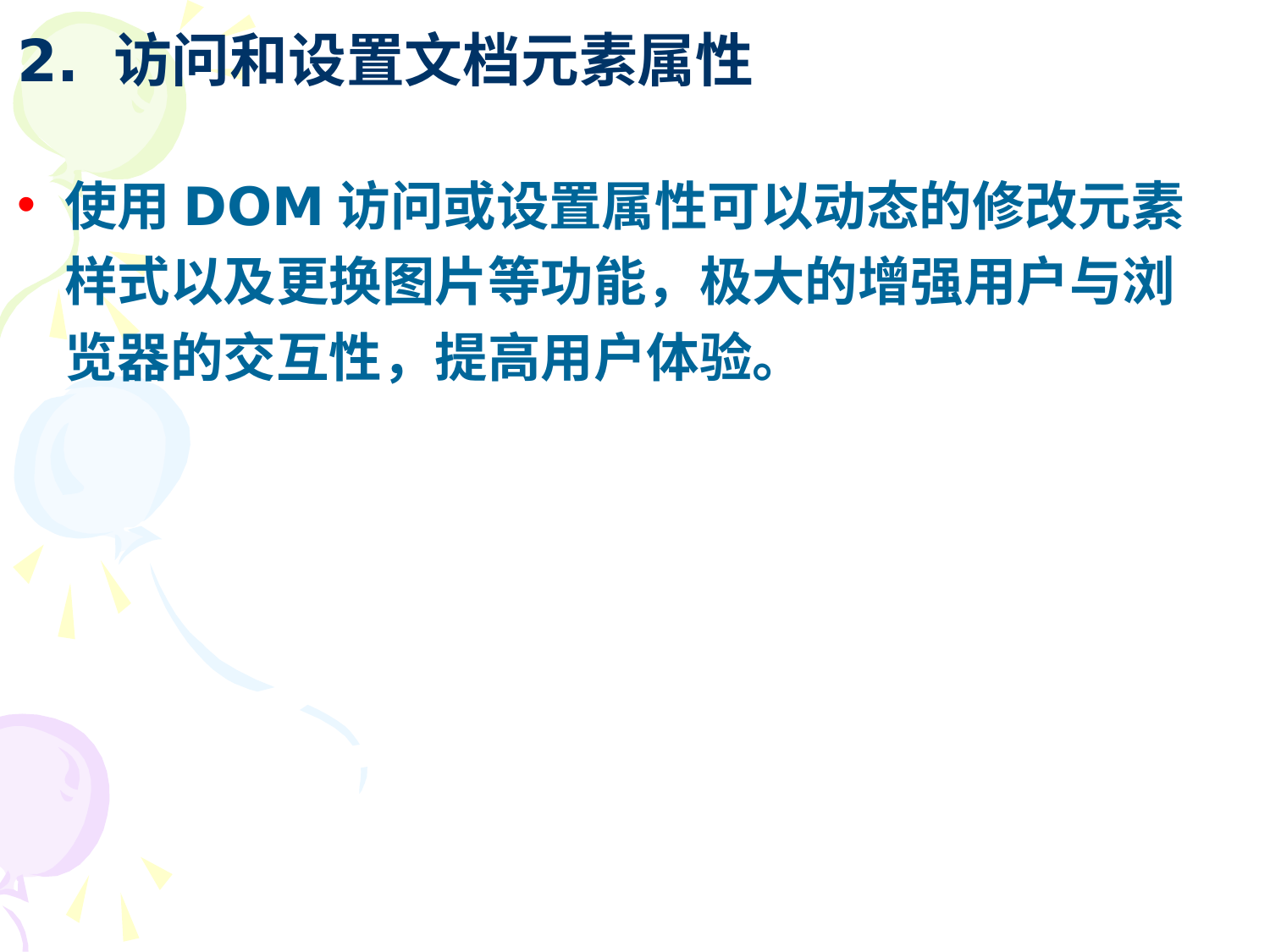

# 2. 访问和设置文档元素属性
使用DOM访问或设置属性可以动态的修改元素样式以及更换图片等功能，极大的增强用户与浏览器的交互性，提高用户体验。